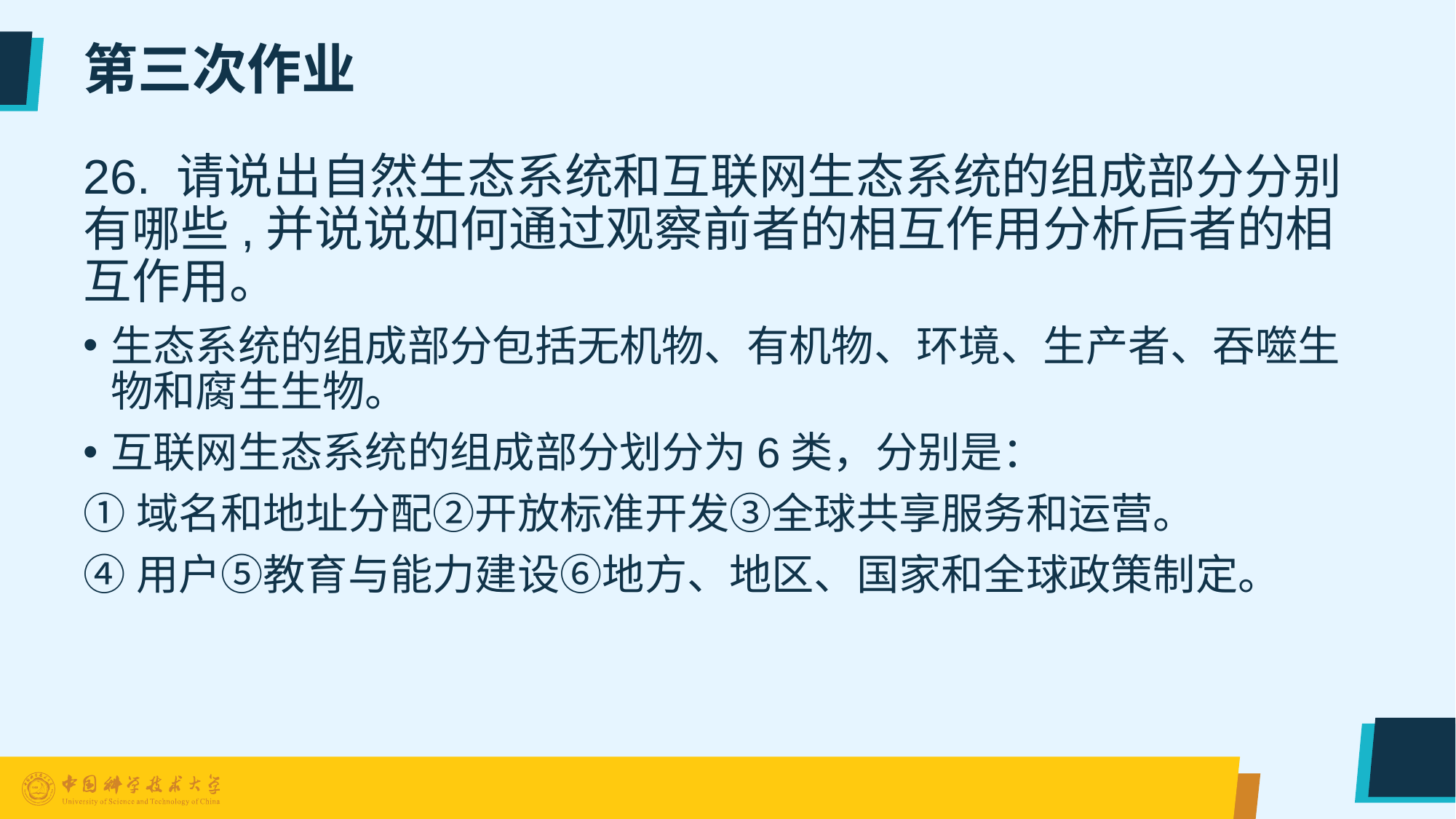

# 第三次作业
26. 请说出自然生态系统和互联网生态系统的组成部分分别有哪些,并说说如何通过观察前者的相互作用分析后者的相互作用。
生态系统的组成部分包括无机物、有机物、环境、生产者、吞噬生物和腐生生物。
互联网生态系统的组成部分划分为6类，分别是：
①域名和地址分配②开放标准开发③全球共享服务和运营。
④用户⑤教育与能力建设⑥地方、地区、国家和全球政策制定。
11